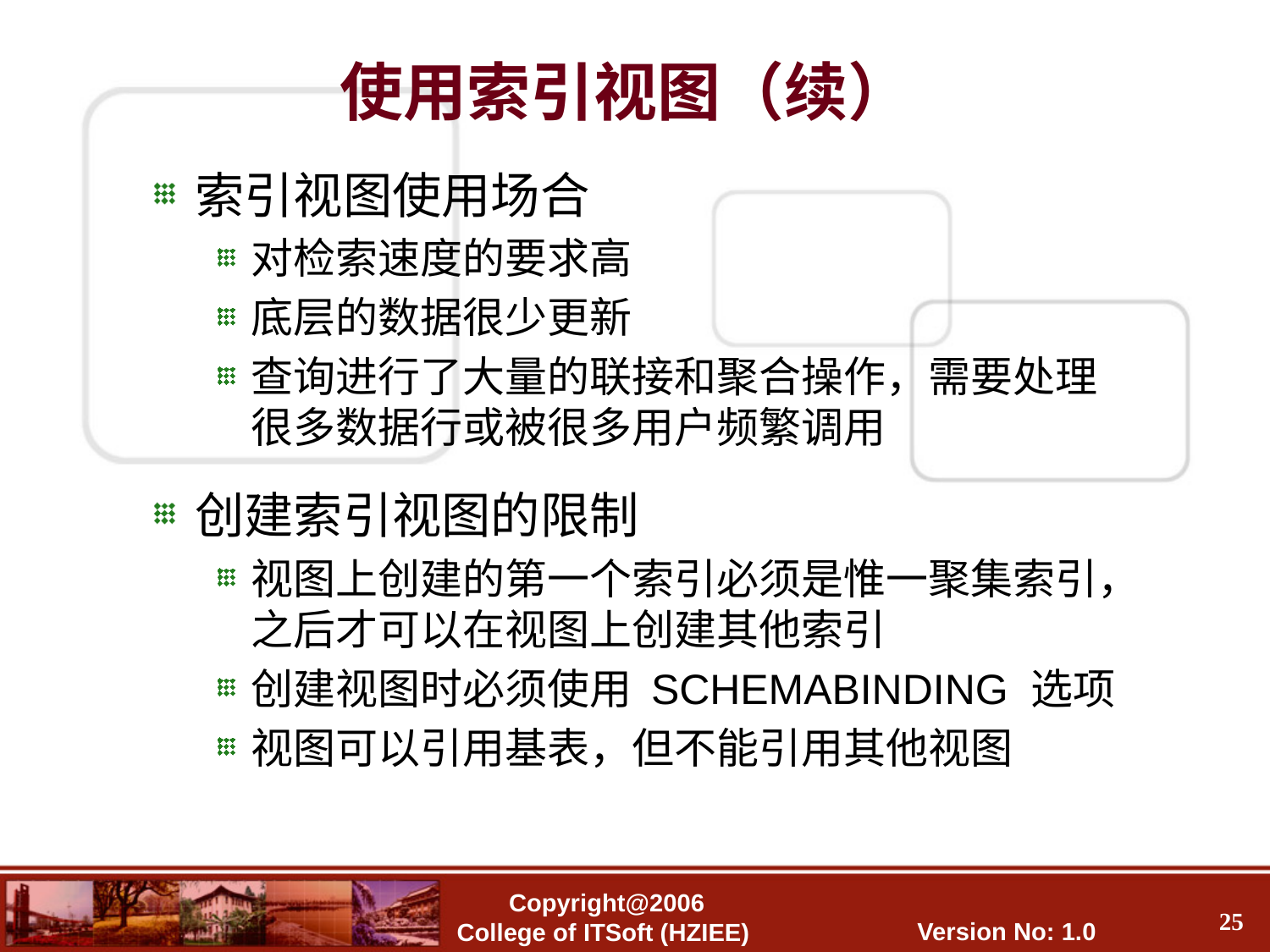

# 使用索引视图（续）
索引视图使用场合
对检索速度的要求高
底层的数据很少更新
查询进行了大量的联接和聚合操作，需要处理很多数据行或被很多用户频繁调用
创建索引视图的限制
视图上创建的第一个索引必须是惟一聚集索引，之后才可以在视图上创建其他索引
创建视图时必须使用 SCHEMABINDING 选项
视图可以引用基表，但不能引用其他视图